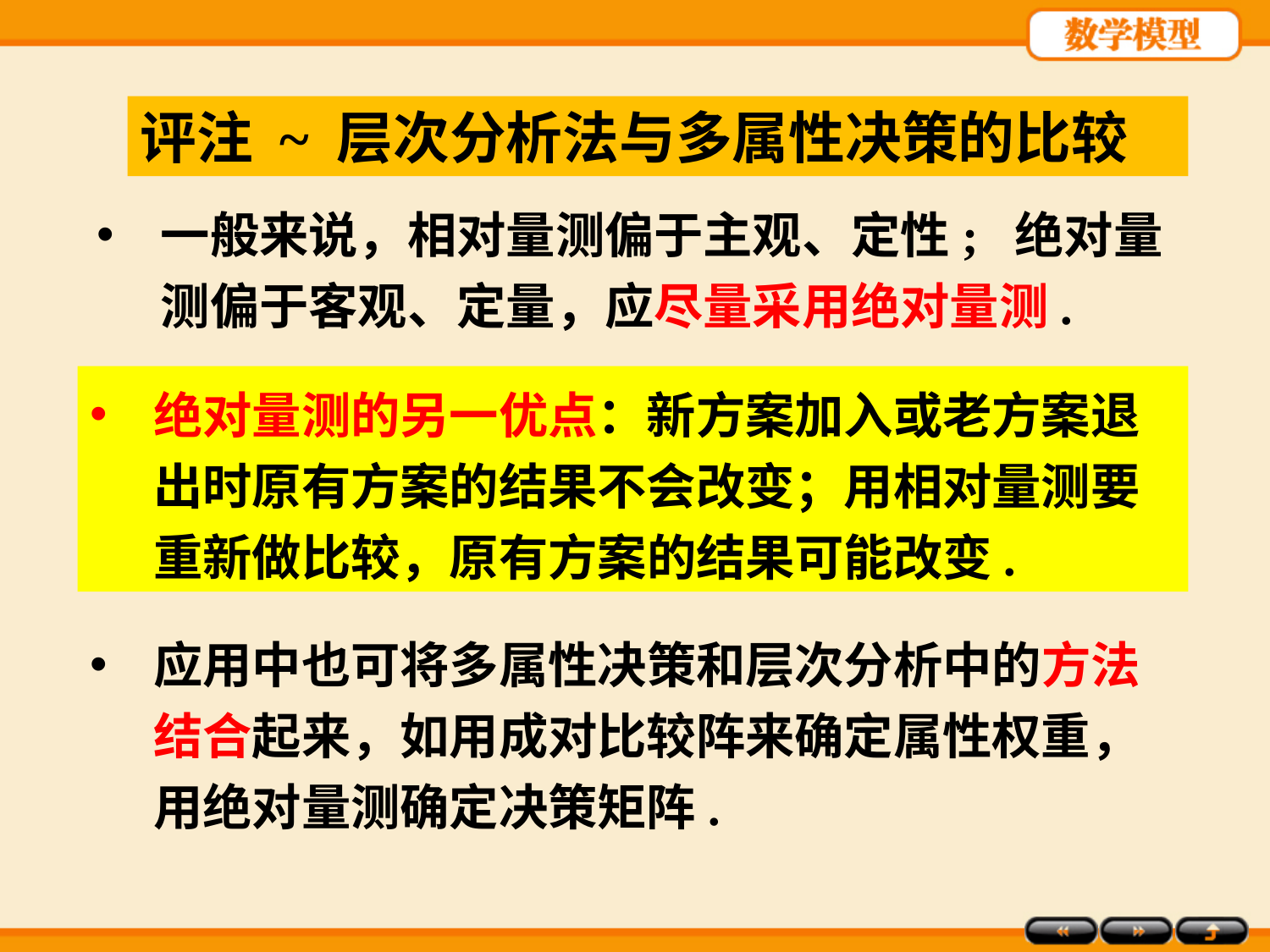

评注 ~ 层次分析法与多属性决策的比较
一般来说，相对量测偏于主观、定性;  绝对量测偏于客观、定量，应尽量采用绝对量测.
绝对量测的另一优点：新方案加入或老方案退出时原有方案的结果不会改变；用相对量测要重新做比较，原有方案的结果可能改变.
应用中也可将多属性决策和层次分析中的方法结合起来，如用成对比较阵来确定属性权重，用绝对量测确定决策矩阵.